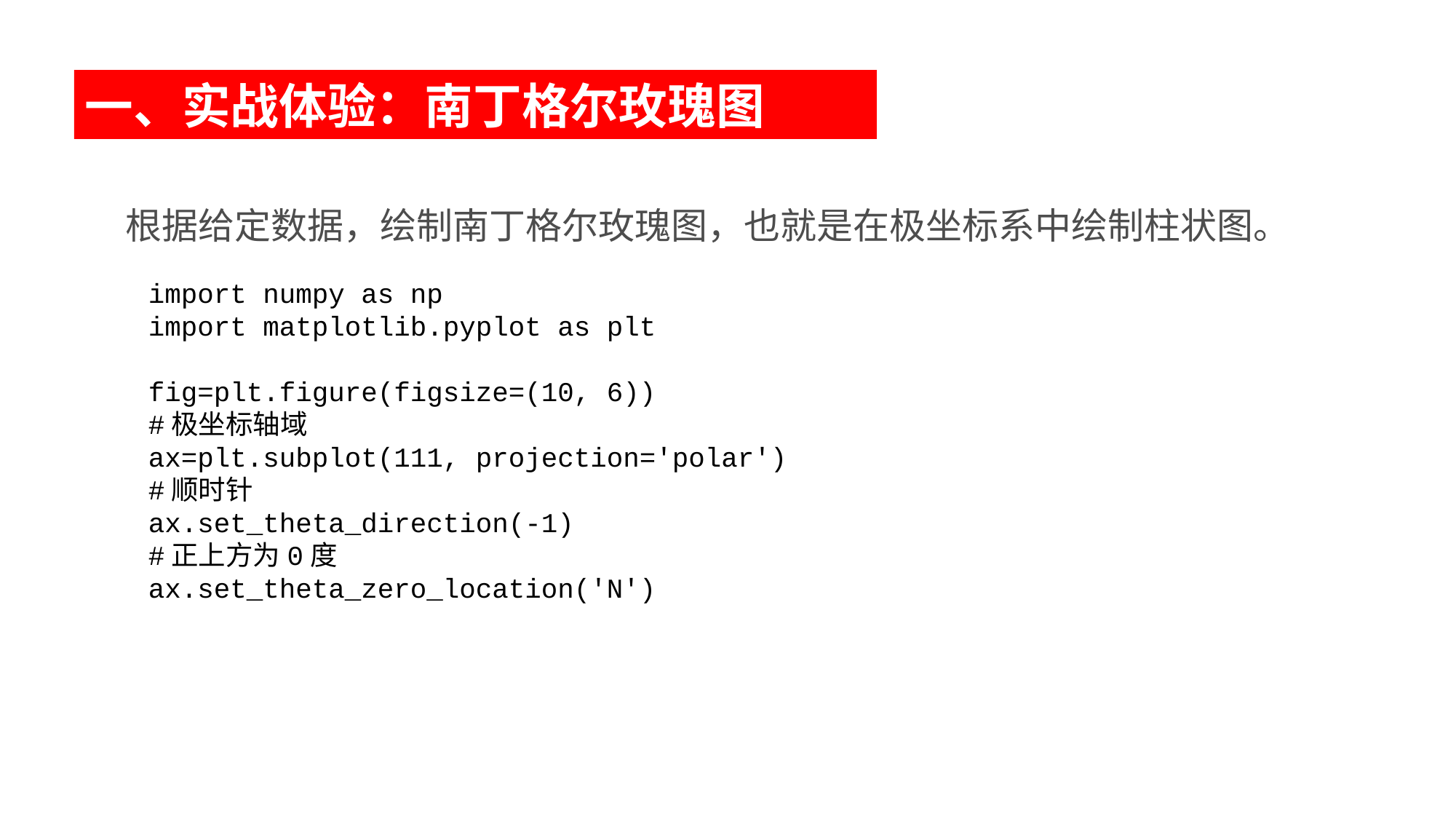

一、实战体验：南丁格尔玫瑰图
根据给定数据，绘制南丁格尔玫瑰图，也就是在极坐标系中绘制柱状图。

import numpy as np
import matplotlib.pyplot as plt

fig=plt.figure(figsize=(10, 6))
#极坐标轴域
ax=plt.subplot(111, projection='polar')
#顺时针
ax.set_theta_direction(-1)
#正上方为0度
ax.set_theta_zero_location('N')